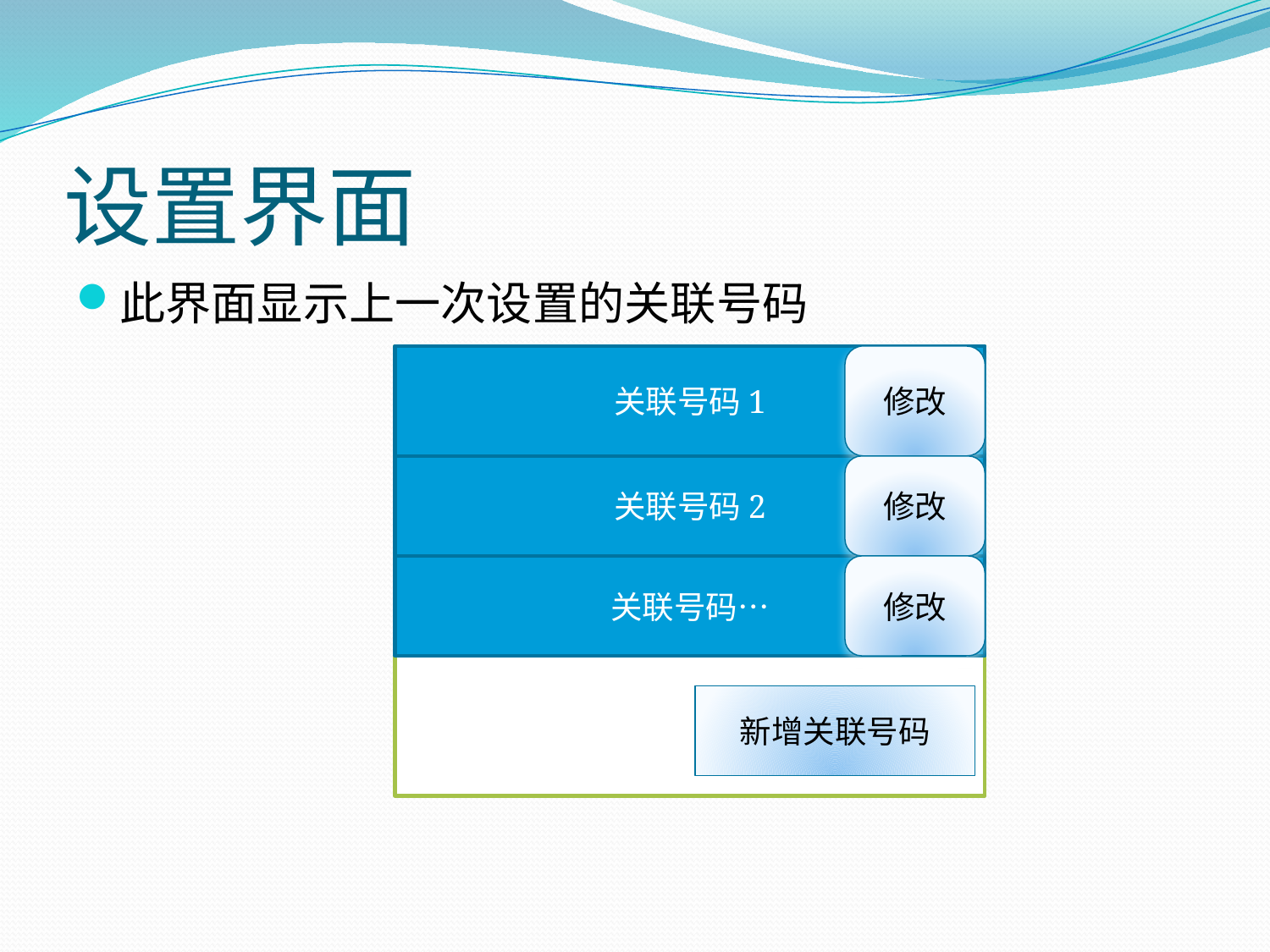

# 设置界面
此界面显示上一次设置的关联号码

关联号码1
修改
关联号码2
修改
关联号码…
修改
新增关联号码